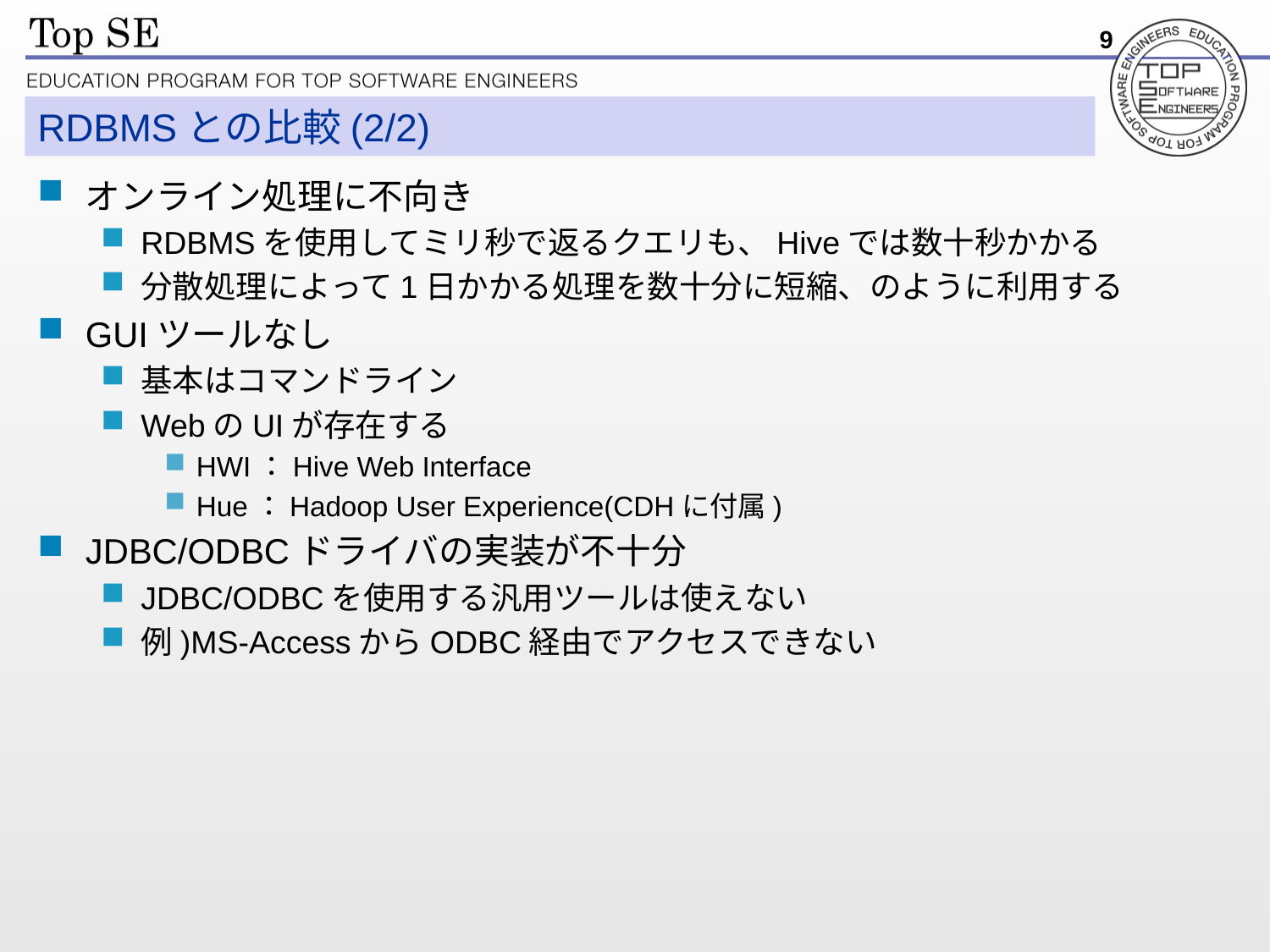

9
# RDBMSとの比較(2/2)
オンライン処理に不向き
RDBMSを使用してミリ秒で返るクエリも、Hiveでは数十秒かかる
分散処理によって1日かかる処理を数十分に短縮、のように利用する
GUIツールなし
基本はコマンドライン
WebのUIが存在する
HWI：Hive Web Interface
Hue：Hadoop User Experience(CDHに付属)
JDBC/ODBCドライバの実装が不十分
JDBC/ODBCを使用する汎用ツールは使えない
例)MS-AccessからODBC経由でアクセスできない